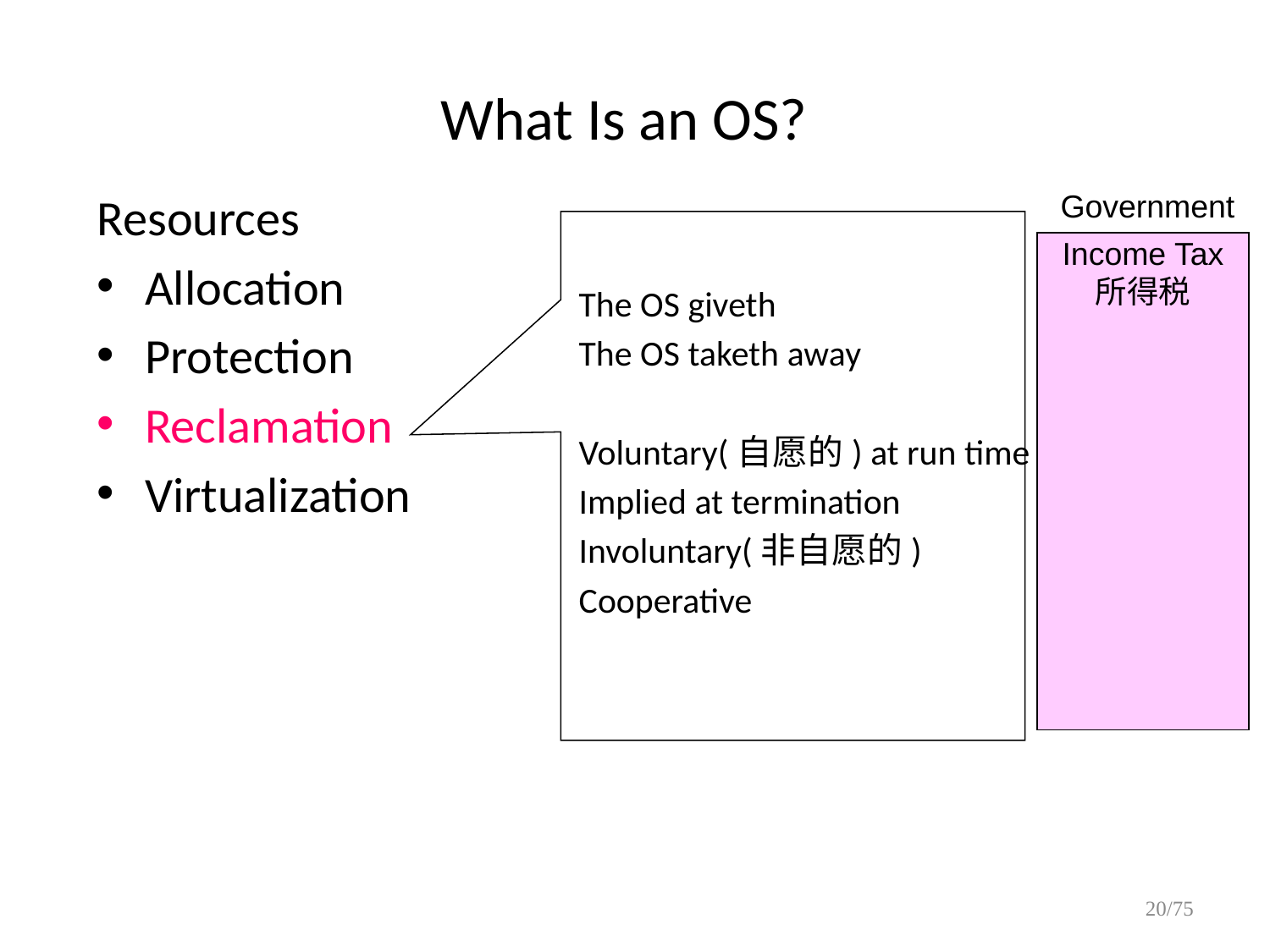

# What Is an OS?
Resources
Allocation
Protection
Reclamation
Virtualization
Government

Income Tax
所得税

The OS giveth
The OS taketh away

Voluntary(自愿的) at run time
Implied at termination
Involuntary(非自愿的)
Cooperative
20/75